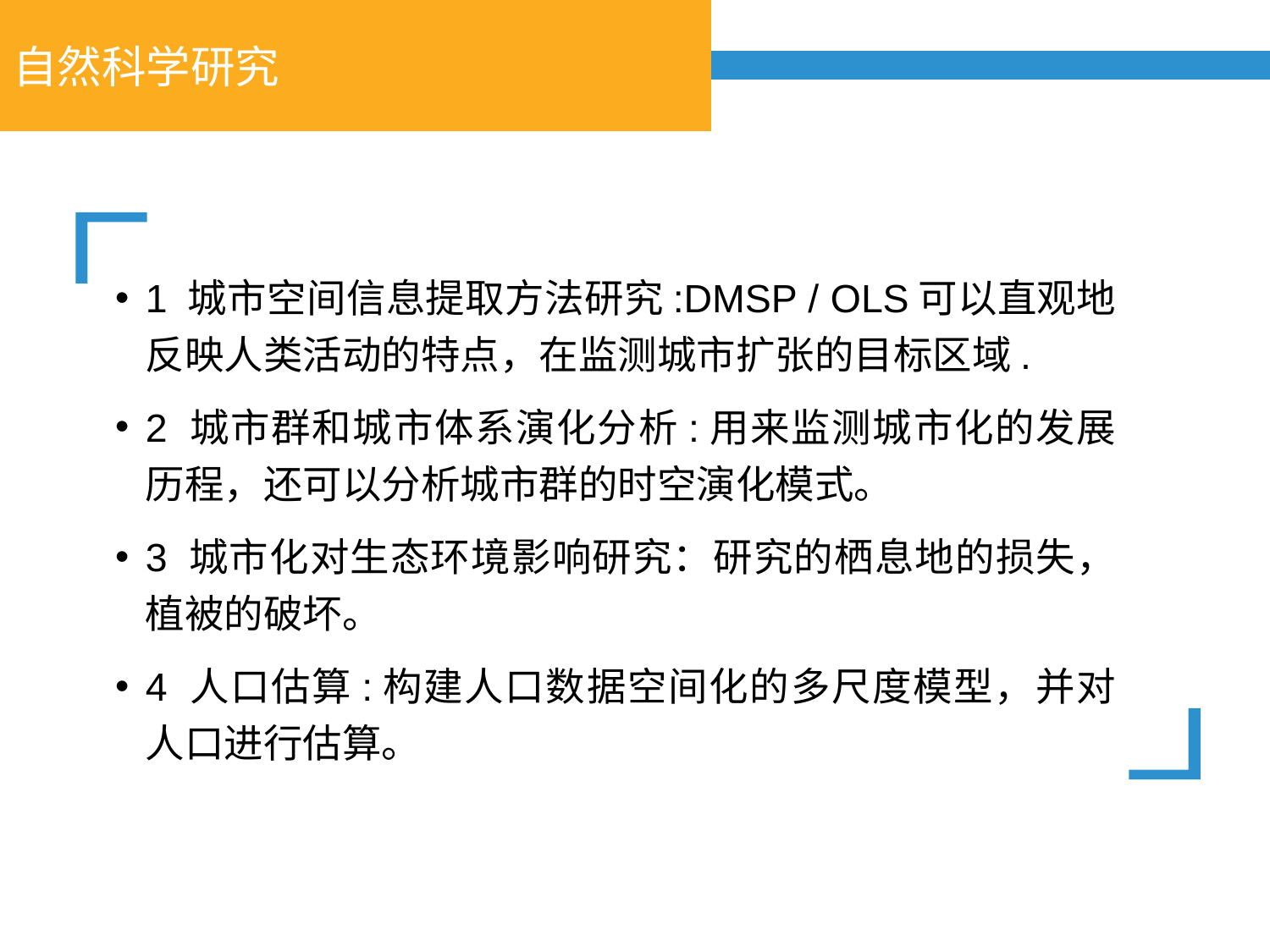

# 自然科学研究

1 城市空间信息提取方法研究:DMSP / OLS可以直观地反映人类活动的特点，在监测城市扩张的目标区域.
2 城市群和城市体系演化分析:用来监测城市化的发展历程，还可以分析城市群的时空演化模式。
3 城市化对生态环境影响研究：研究的栖息地的损失，植被的破坏。
4 人口估算:构建人口数据空间化的多尺度模型，并对人口进行估算。